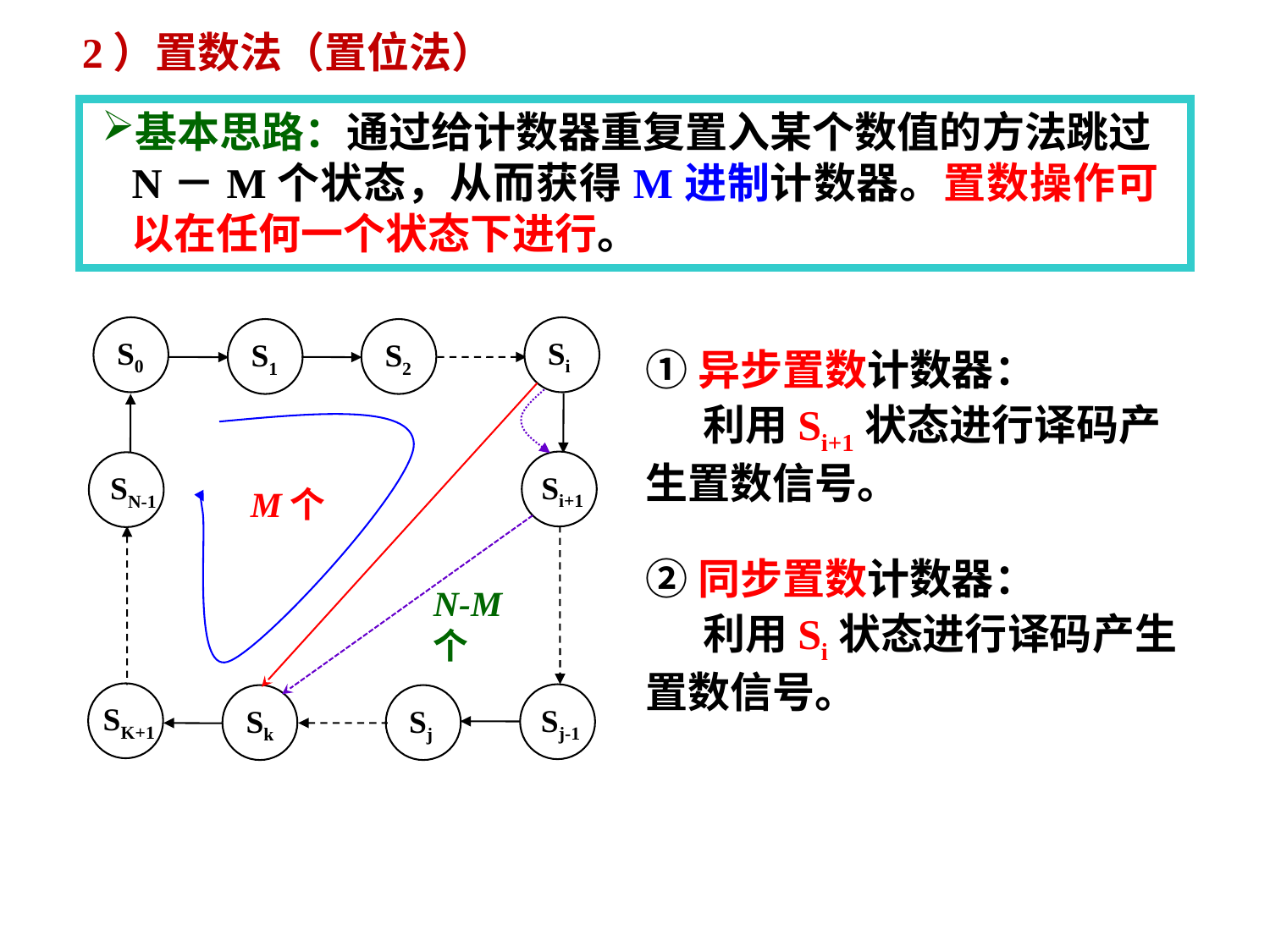

2）置数法（置位法）

基本思路：通过给计数器重复置入某个数值的方法跳过N－M个状态，从而获得M进制计数器。置数操作可以在任何一个状态下进行。

S0

Si

S1

S2

Si+1

SN-1

SK+1

Sj-1

Sk

Sj

①异步置数计数器：
     利用Si+1状态进行译码产生置数信号。

M个
②同步置数计数器：
     利用Si状态进行译码产生置数信号。
N-M个